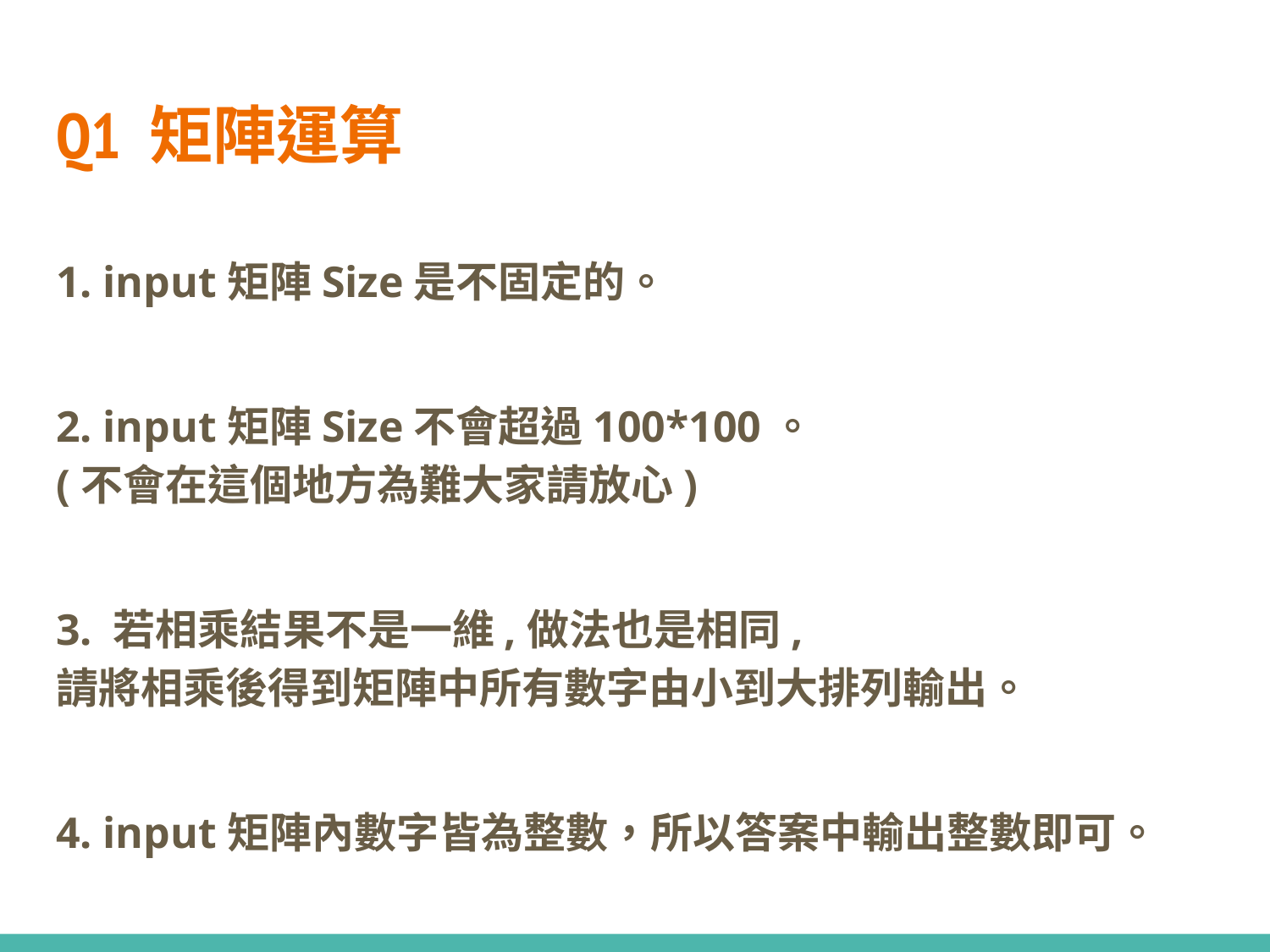

# Q1 矩陣運算

1. input矩陣Size是不固定的。
2. input矩陣Size不會超過100*100。
(不會在這個地方為難大家請放心)
3. 若相乘結果不是一維,做法也是相同,
請將相乘後得到矩陣中所有數字由小到大排列輸出。
4. input矩陣內數字皆為整數，所以答案中輸出整數即可。